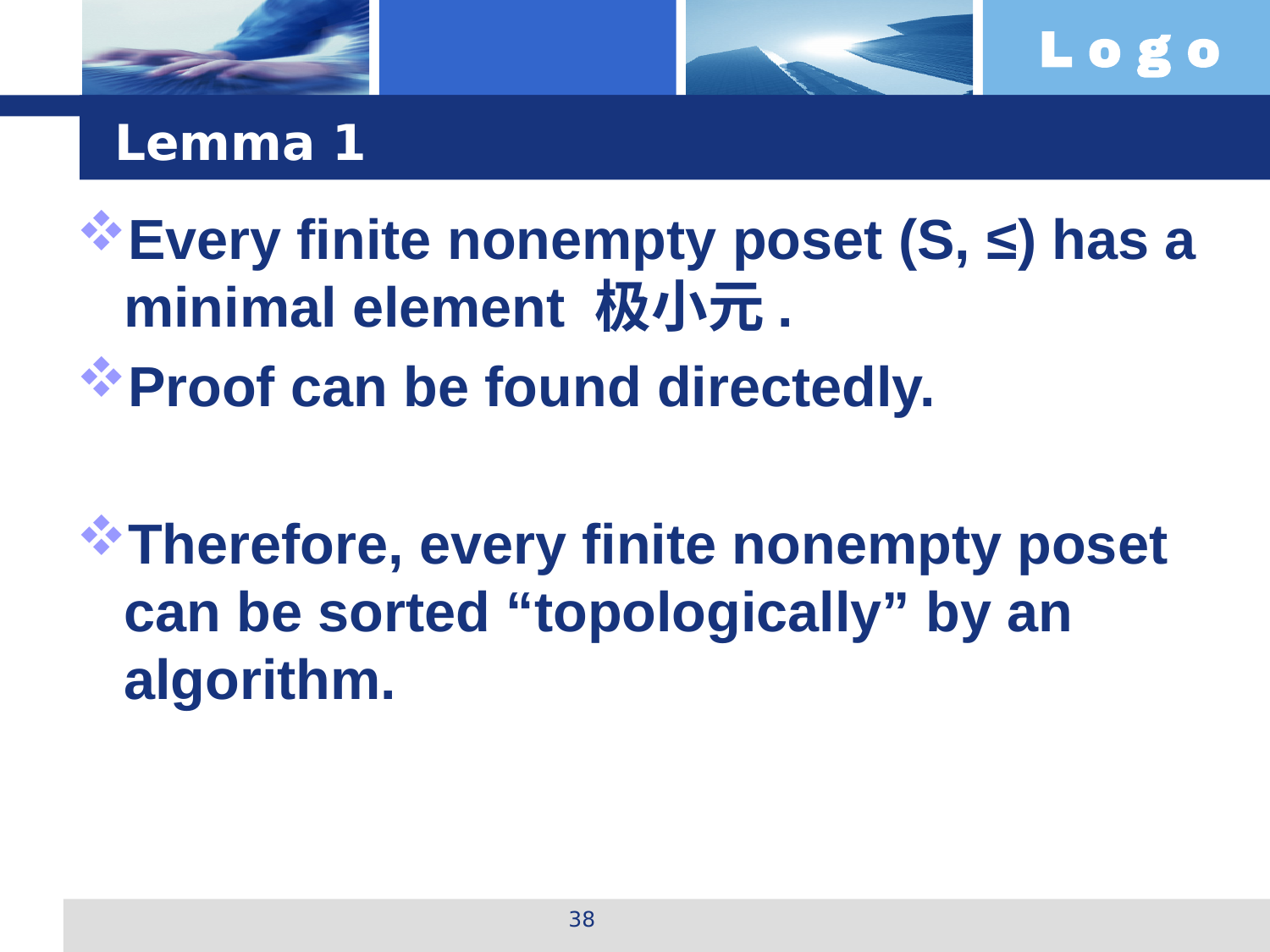

# Lemma 1
Every finite nonempty poset (S, ≤) has a minimal element 极小元.
Proof can be found directedly.

Therefore, every finite nonempty poset can be sorted “topologically” by an algorithm.
38